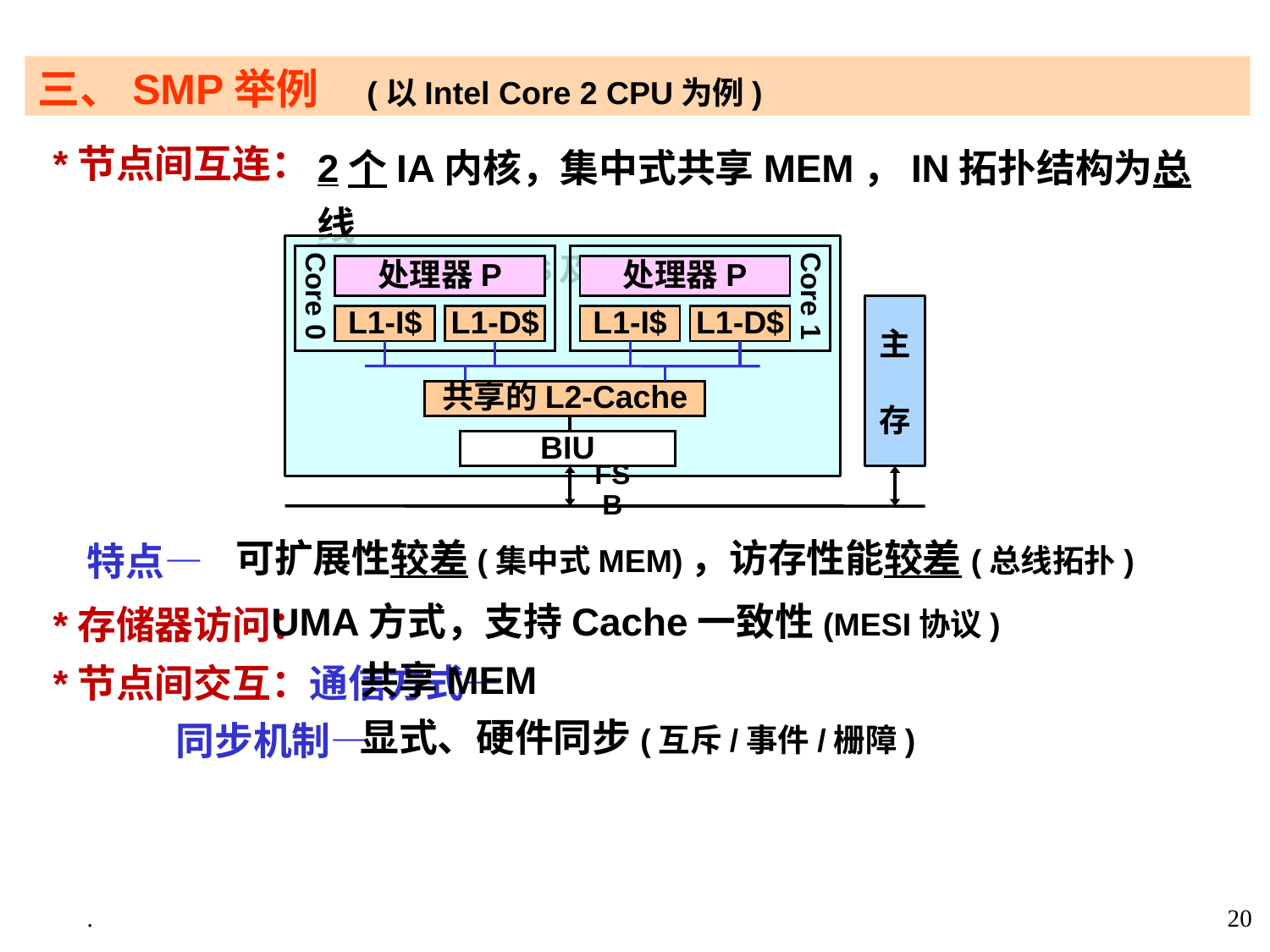

三、SMP举例    (以Intel Core 2 CPU为例)
 *节点间互连：

    特点—
 *存储器访问：
 *节点间交互：通信方式—
              同步机制—
2个IA内核，集中式共享MEM，IN拓扑结构为总线
                   (L2$及主存)

Core 0
Core 1
处理器P
处理器P
主

存
L1-I$
L1-D$
L1-I$
L1-D$
共享的L2-Cache
BIU
FSB
 可扩展性较差(集中式MEM)，访存性能较差(总线拓扑)
     UMA方式，支持Cache一致性(MESI协议)
               共享MEM
               显式、硬件同步(互斥/事件/栅障)
.
20